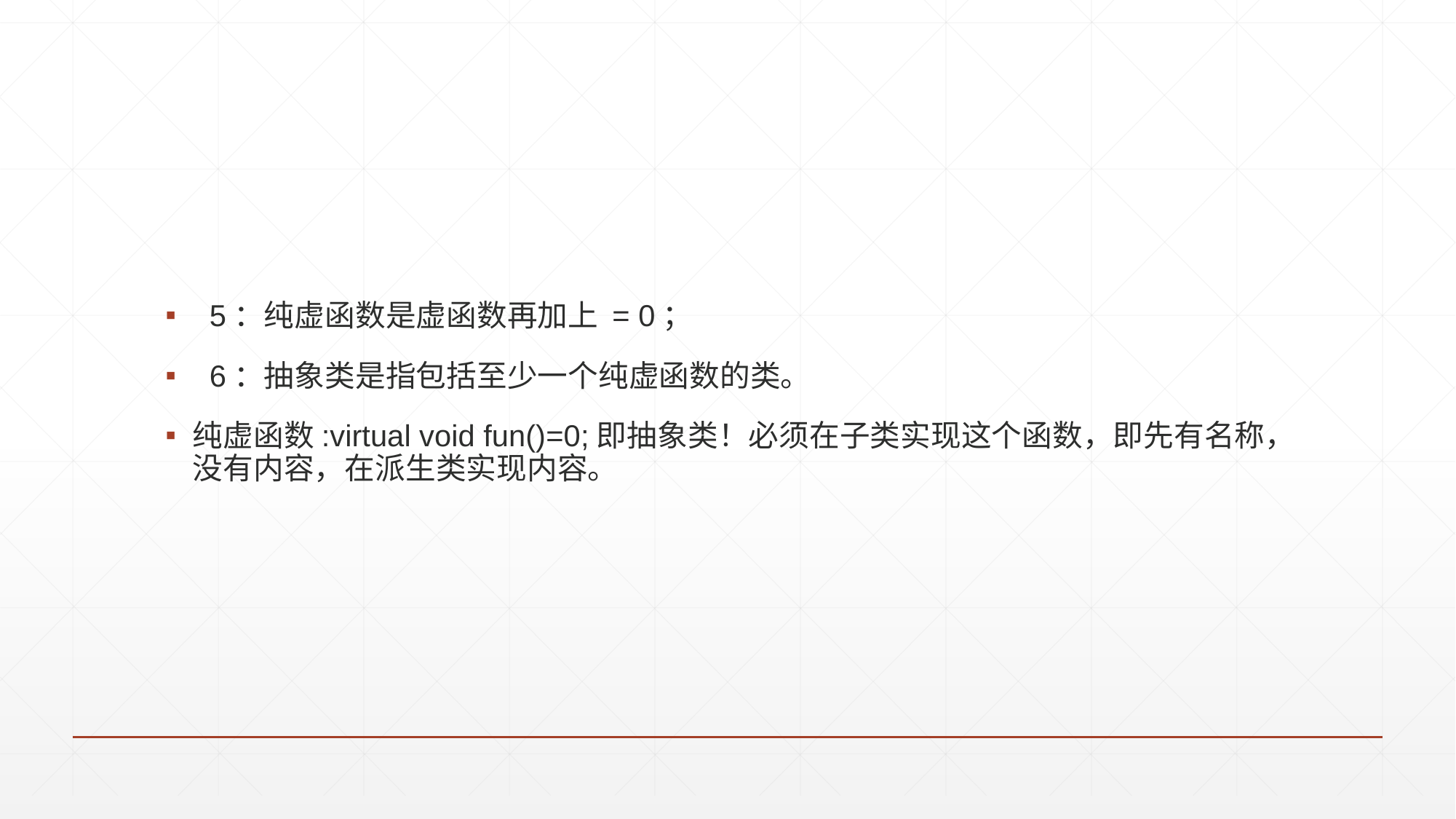

#
  5：纯虚函数是虚函数再加上 = 0；
  6：抽象类是指包括至少一个纯虚函数的类。
纯虚函数:virtual void fun()=0;即抽象类！必须在子类实现这个函数，即先有名称，没有内容，在派生类实现内容。